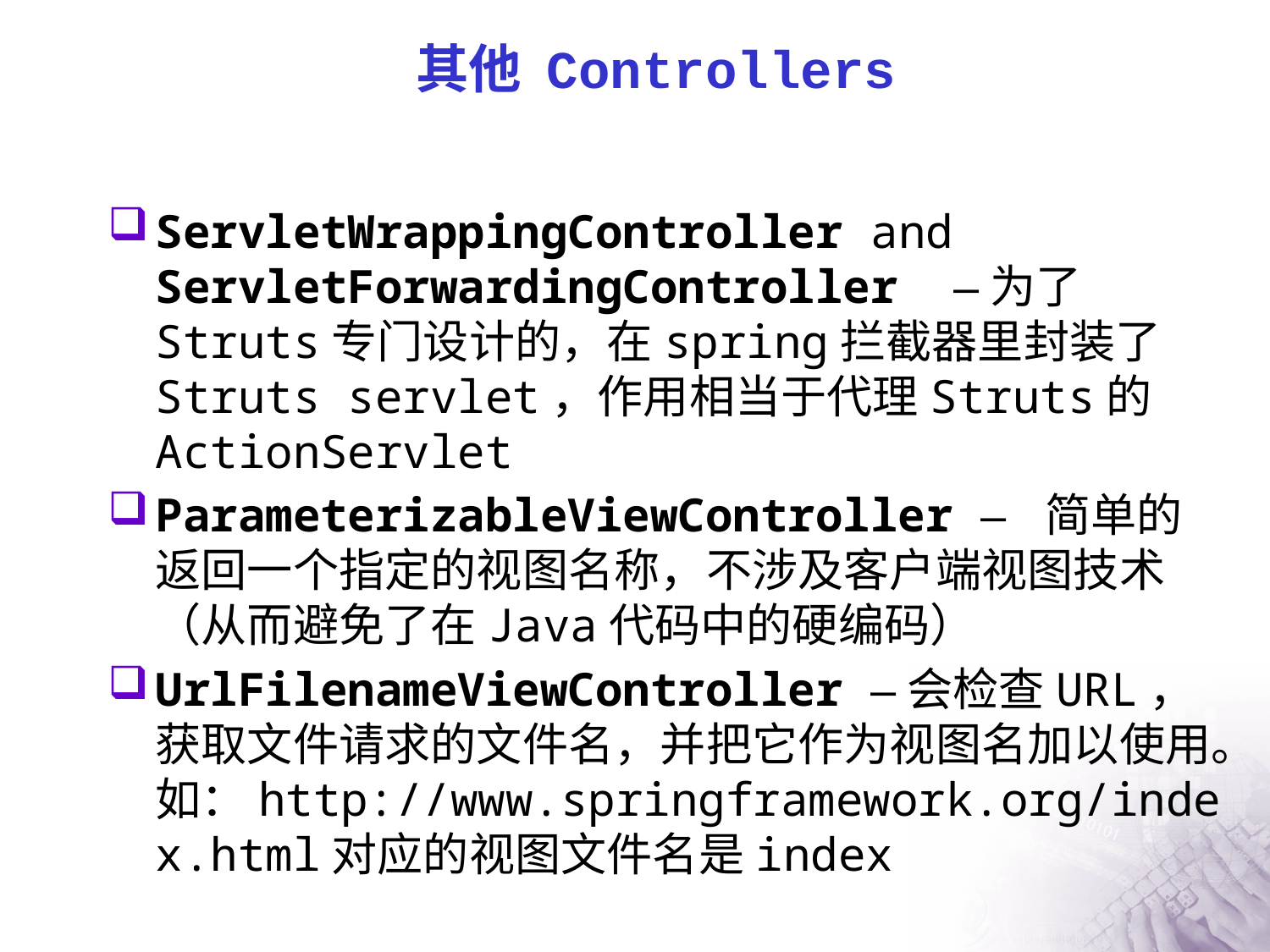

# 其他 Controllers
ServletWrappingController and ServletForwardingController  –为了Struts专门设计的，在spring拦截器里封装了Struts servlet，作用相当于代理Struts的ActionServlet
ParameterizableViewController – 简单的返回一个指定的视图名称，不涉及客户端视图技术（从而避免了在Java代码中的硬编码）
UrlFilenameViewController –会检查URL，获取文件请求的文件名，并把它作为视图名加以使用。如：http://www.springframework.org/index.html对应的视图文件名是index